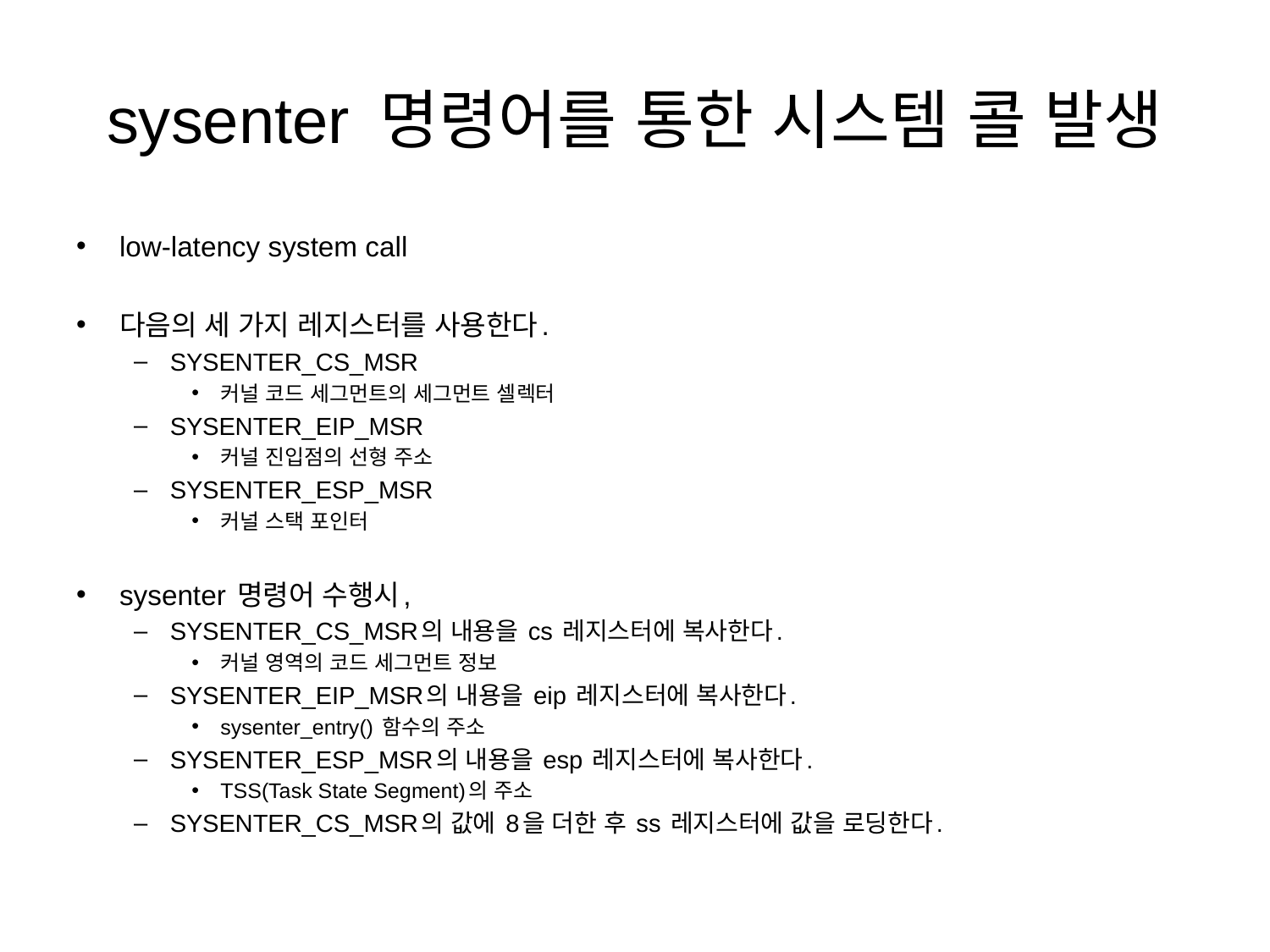

# sysenter 명령어를 통한 시스템 콜 발생
low-latency system call

다음의 세 가지 레지스터를 사용한다.
SYSENTER_CS_MSR
커널 코드 세그먼트의 세그먼트 셀렉터
SYSENTER_EIP_MSR
커널 진입점의 선형 주소
SYSENTER_ESP_MSR
커널 스택 포인터

sysenter 명령어 수행시,
SYSENTER_CS_MSR의 내용을 cs 레지스터에 복사한다.
커널 영역의 코드 세그먼트 정보
SYSENTER_EIP_MSR의 내용을 eip 레지스터에 복사한다.
sysenter_entry() 함수의 주소
SYSENTER_ESP_MSR의 내용을 esp 레지스터에 복사한다.
TSS(Task State Segment)의 주소
SYSENTER_CS_MSR의 값에 8을 더한 후 ss 레지스터에 값을 로딩한다.